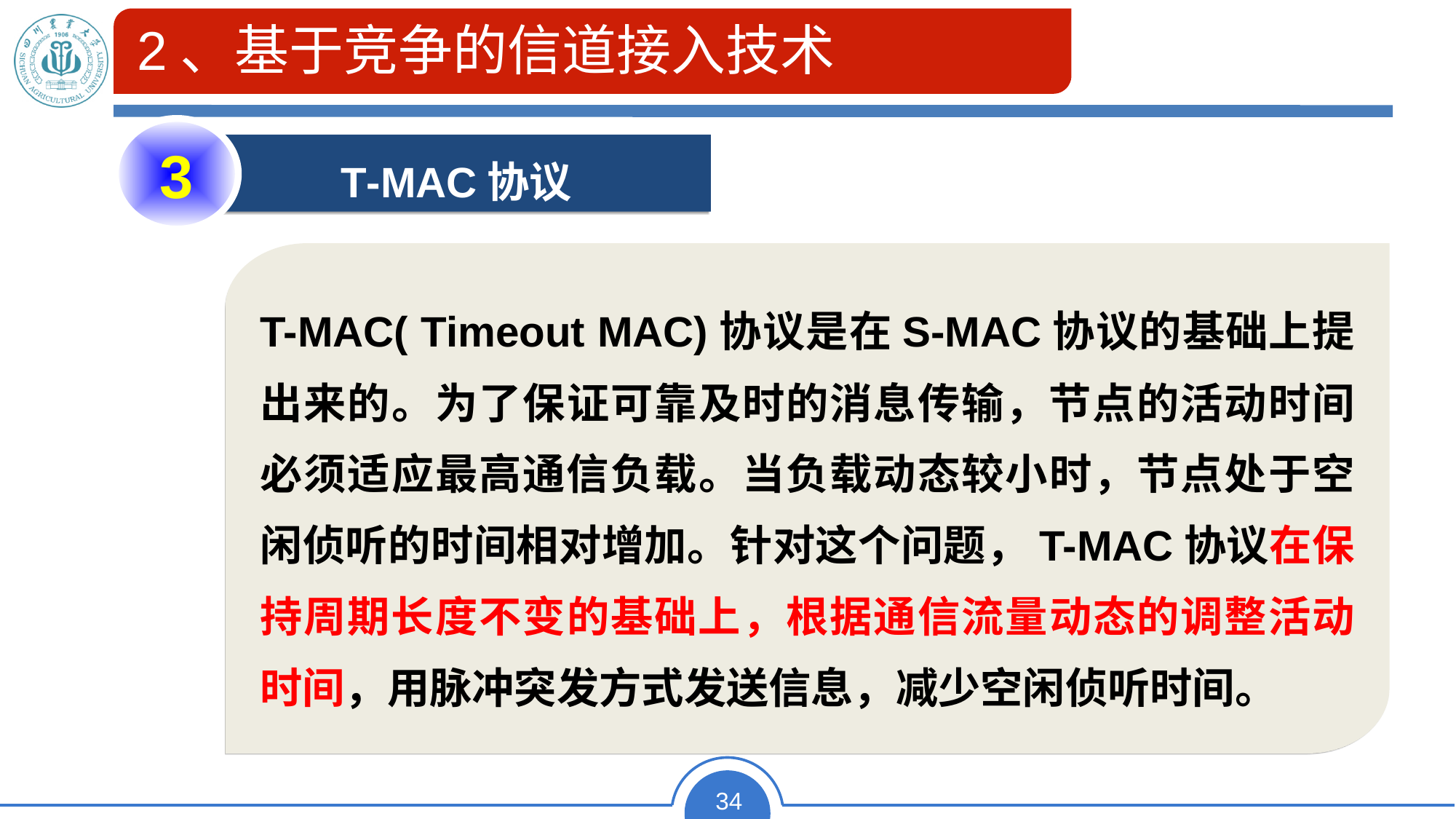

# 2、基于竞争的信道接入技术
3
T-MAC协议
T-MAC( Timeout MAC)协议是在S-MAC协议的基础上提出来的。为了保证可靠及时的消息传输，节点的活动时间必须适应最高通信负载。当负载动态较小时，节点处于空闲侦听的时间相对增加。针对这个问题，T-MAC协议在保持周期长度不变的基础上，根据通信流量动态的调整活动时间，用脉冲突发方式发送信息，减少空闲侦听时间。